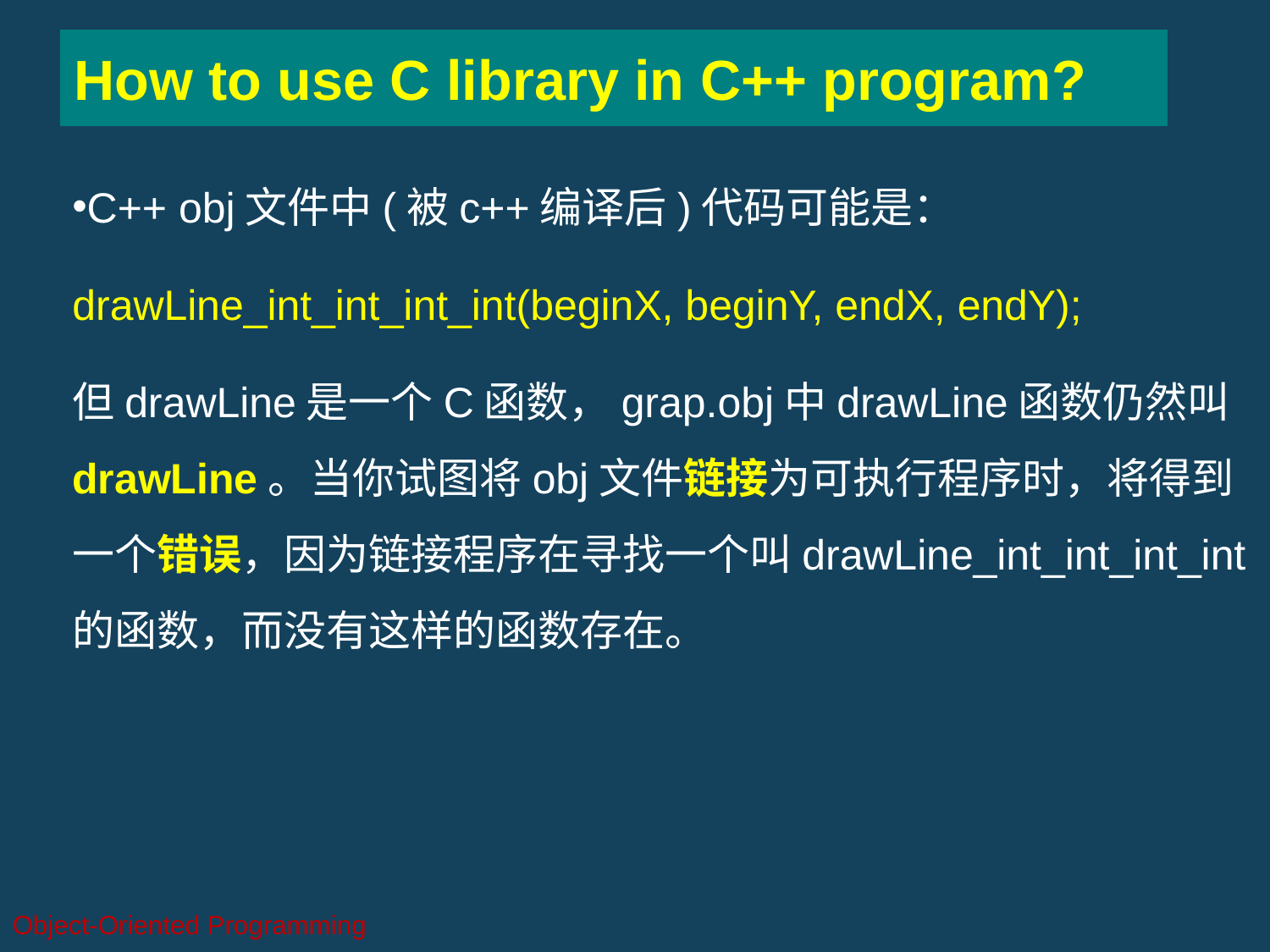

# How to use C library in C++ program?
C++ obj文件中(被c++编译后)代码可能是：
drawLine_int_int_int_int(beginX, beginY, endX, endY);
但drawLine是一个C函数，grap.obj中drawLine函数仍然叫drawLine。当你试图将obj文件链接为可执行程序时，将得到一个错误，因为链接程序在寻找一个叫drawLine_int_int_int_int的函数，而没有这样的函数存在。
Object-Oriented Programming